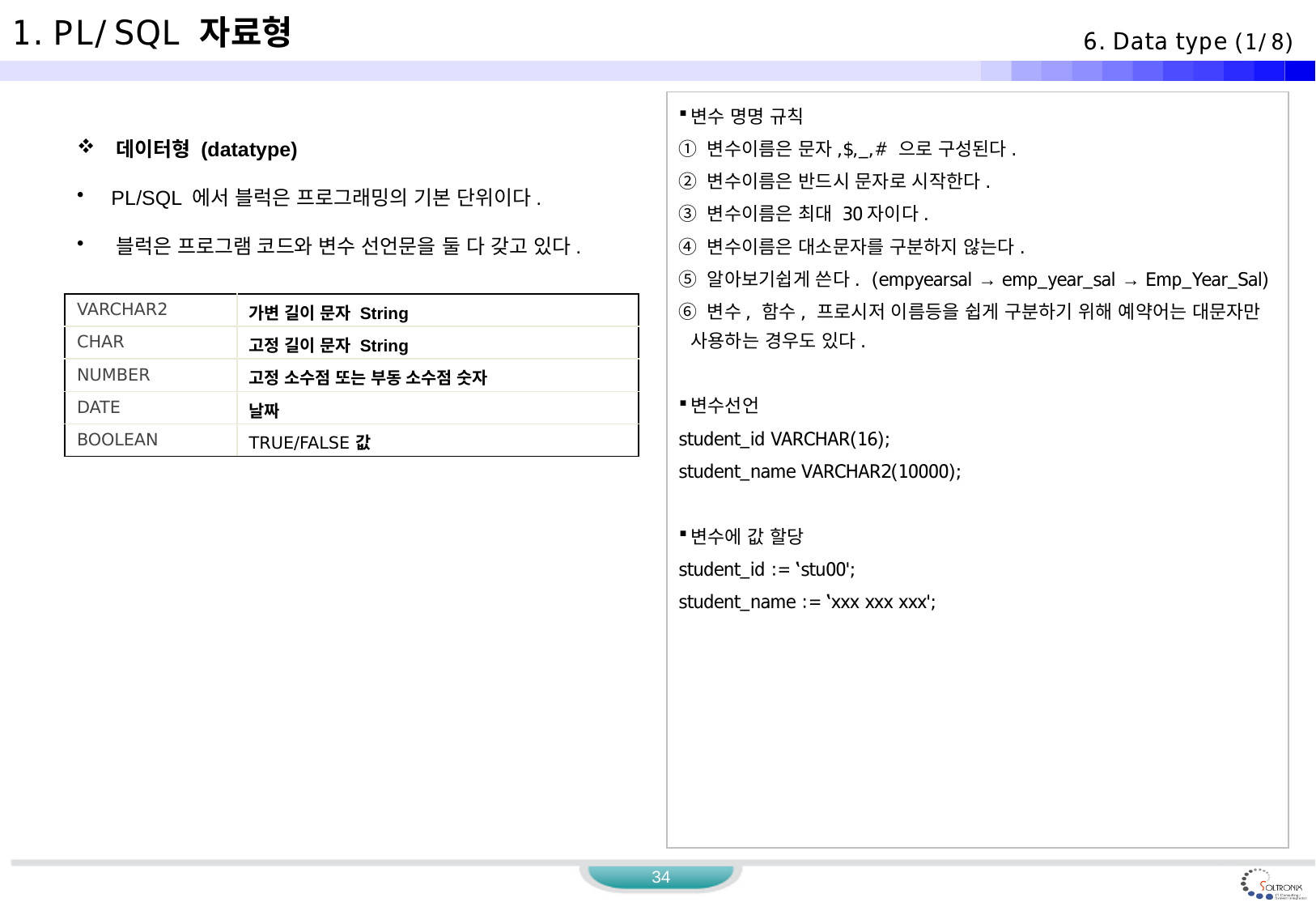

1. PL/SQL 자료형
6. Data type (1/8)
변수 명명 규칙
① 변수이름은 문자,$,_,# 으로 구성된다.
② 변수이름은 반드시 문자로 시작한다.
③ 변수이름은 최대 30자이다.
④ 변수이름은 대소문자를 구분하지 않는다.
⑤ 알아보기쉽게 쓴다.  (empyearsal → emp_year_sal → Emp_Year_Sal)
⑥ 변수, 함수, 프로시저 이름등을 쉽게 구분하기 위해 예약어는 대문자만 사용하는 경우도 있다.

변수선언
student_id VARCHAR(16);
student_name VARCHAR2(10000);

변수에 값 할당
student_id := ‘stu00';
student_name := ‘xxx xxx xxx';
 데이터형 (datatype)

 PL/SQL 에서 블럭은 프로그래밍의 기본 단위이다.

 블럭은 프로그램 코드와 변수 선언문을 둘 다 갖고 있다.
| VARCHAR2 | 가변 길이 문자 String |
| --- | --- |
| CHAR | 고정 길이 문자 String |
| NUMBER | 고정 소수점 또는 부동 소수점 숫자 |
| DATE | 날짜 |
| BOOLEAN | TRUE/FALSE 값 |